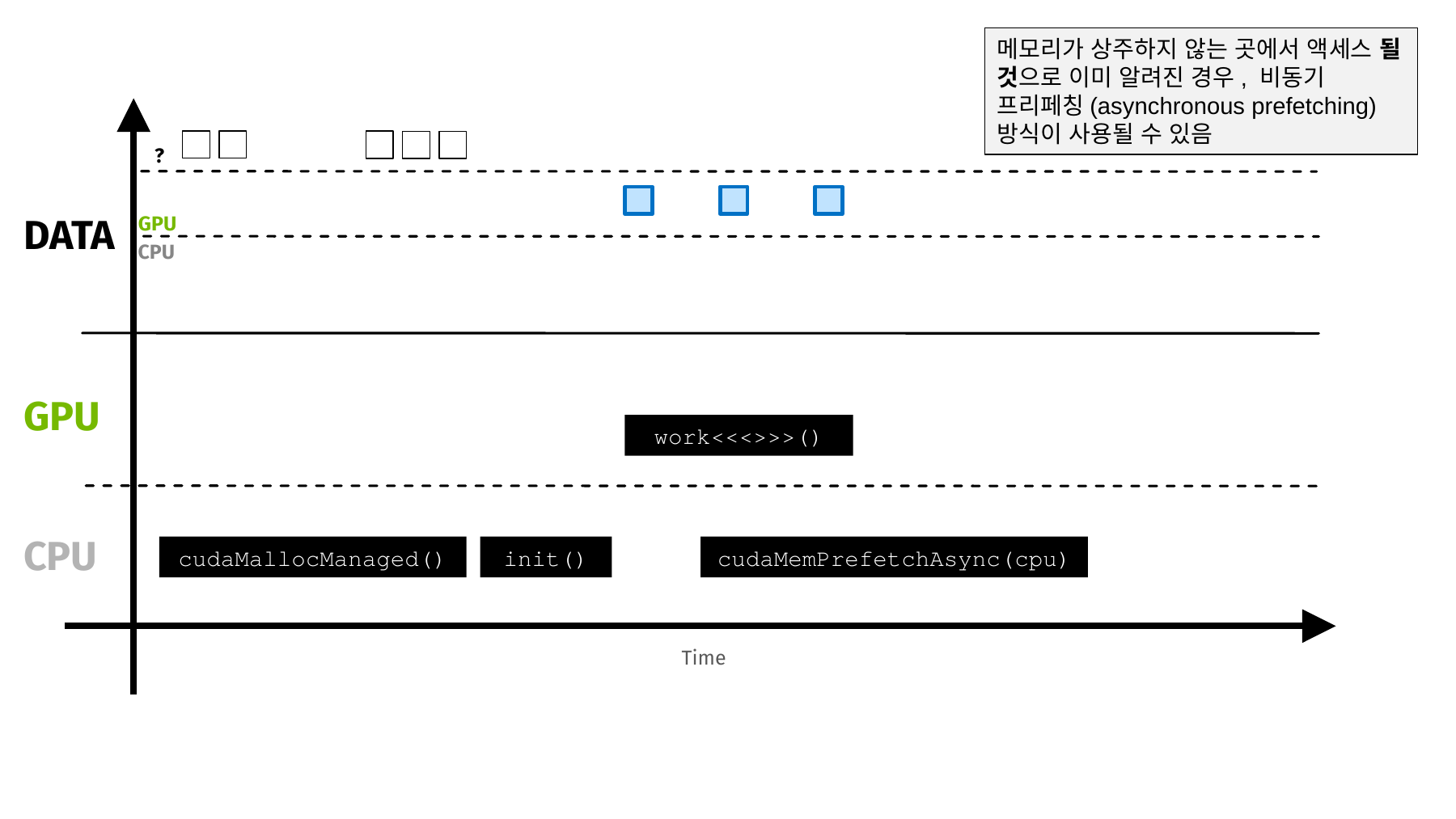

메모리가 상주하지 않는 곳에서 액세스 될 것으로 이미 알려진 경우, 비동기 프리페칭(asynchronous prefetching) 방식이 사용될 수 있음

?

TIME
GPU
DATA
CPU
GPU
work<<<>>>()
CPU
cudaMallocManaged()
init()
cudaMemPrefetchAsync(cpu)
Time